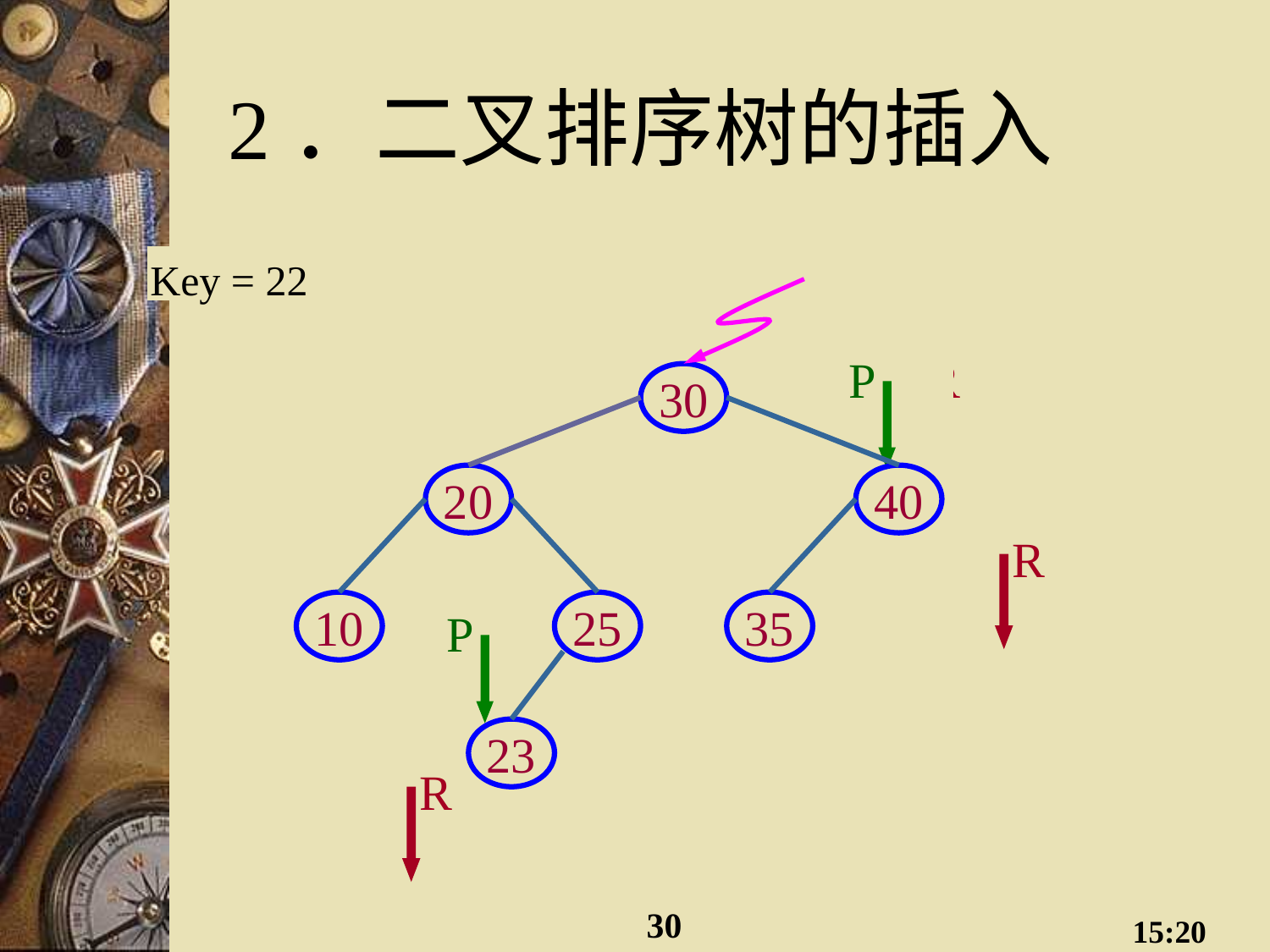

# 2．二叉排序树的插入
Key = 48
P

P

R

R

Key = 22

30

20
40

10
25
35

23
P

R

P

R

P

R

R

P

R

R